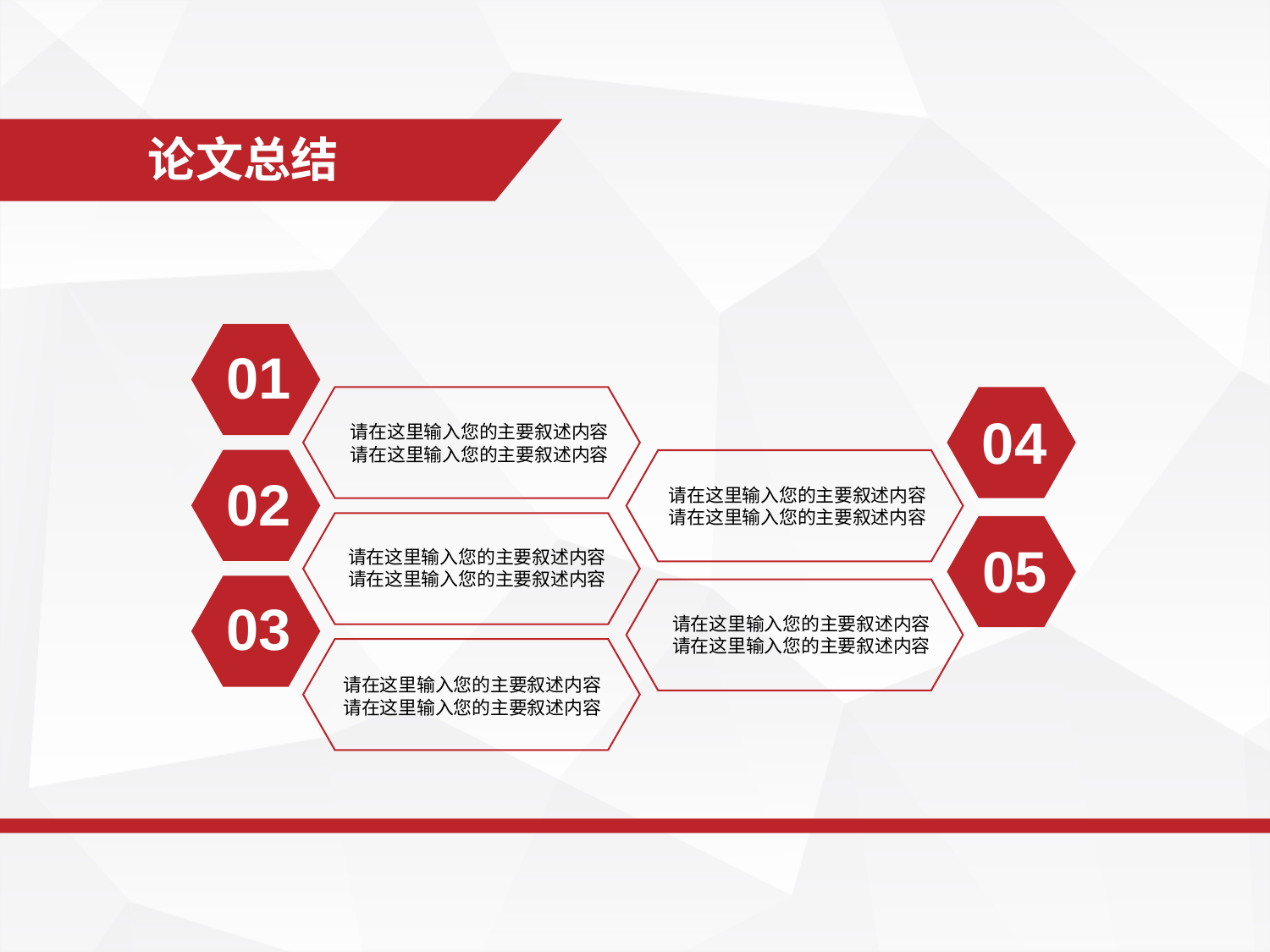

论文总结

01

请在这里输入您的主要叙述内容
请在这里输入您的主要叙述内容

04

02

请在这里输入您的主要叙述内容
请在这里输入您的主要叙述内容

请在这里输入您的主要叙述内容
请在这里输入您的主要叙述内容

05

03

请在这里输入您的主要叙述内容
请在这里输入您的主要叙述内容

请在这里输入您的主要叙述内容
请在这里输入您的主要叙述内容